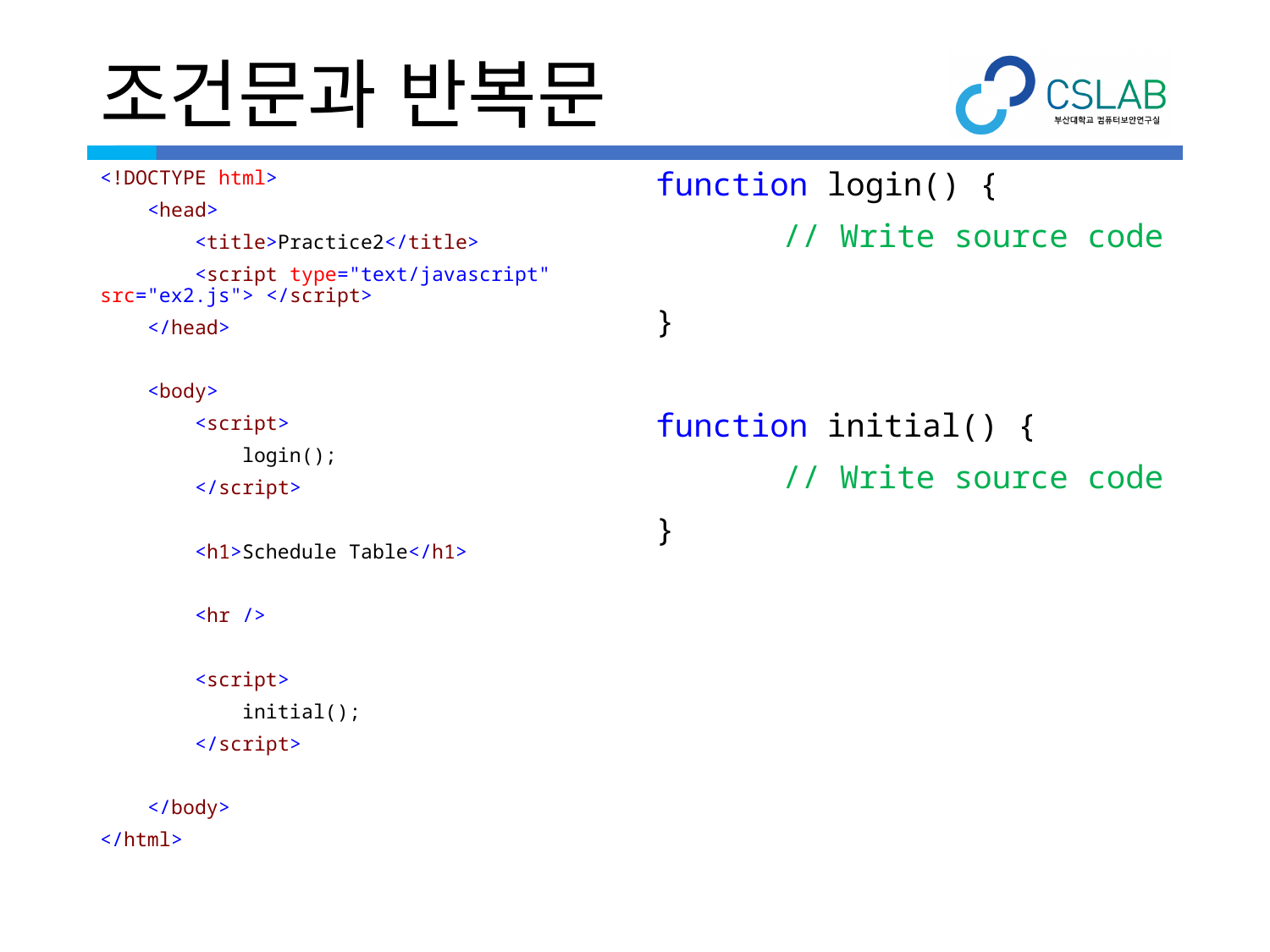

# 조건문과 반복문
<!DOCTYPE html>
    <head>
        <title>Practice2</title>
        <script type="text/javascript" src="ex2.js"> </script>
    </head>

    <body>
        <script>
            login();
        </script>

        <h1>Schedule Table</h1>

        <hr />

        <script>
            initial();
        </script>

    </body>
</html>

function login() {
	// Write source code
}

function initial() {
	// Write source code
}